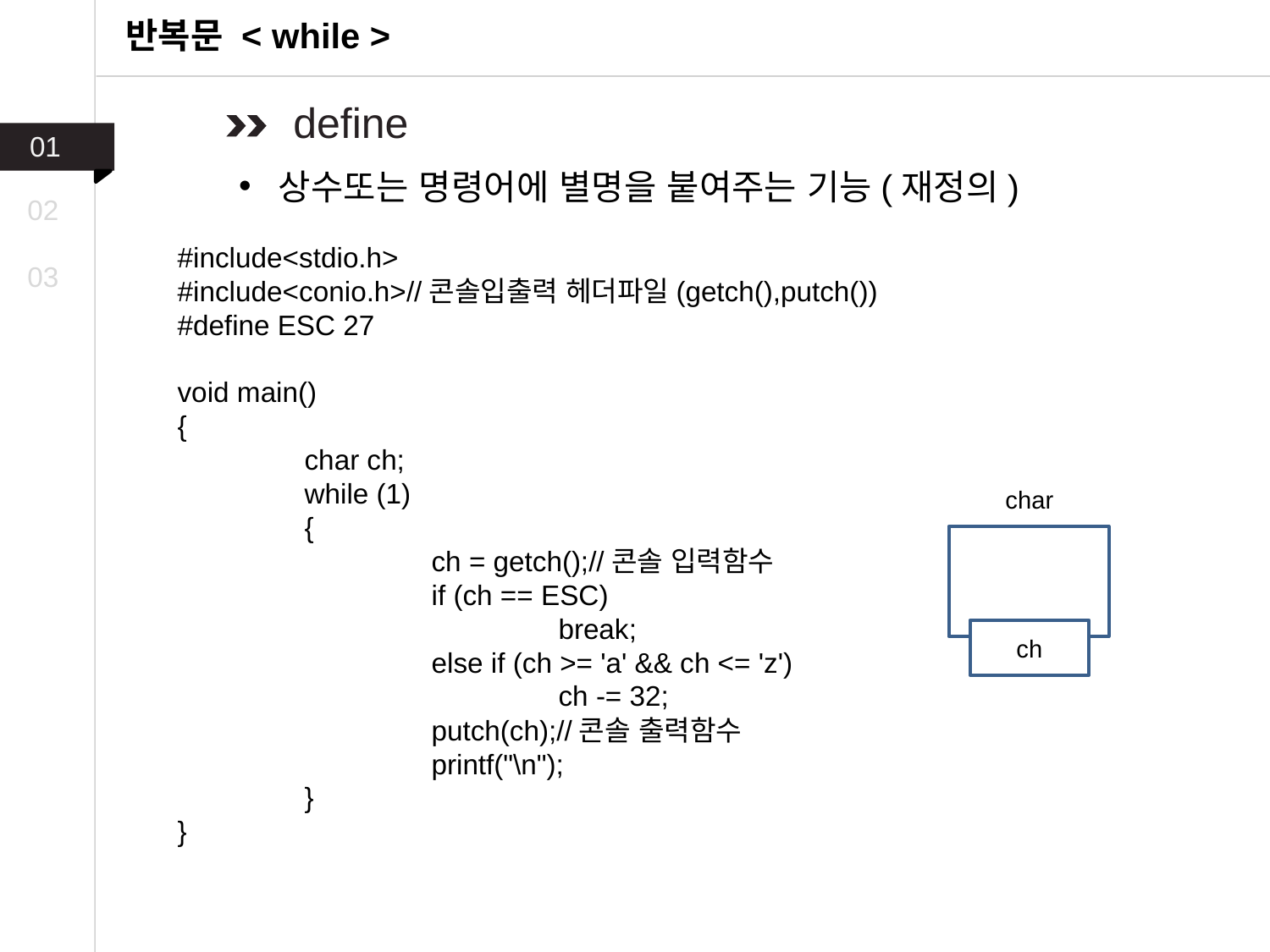

반복문 < while >
define

01

상수또는 명령어에 별명을 붙여주는 기능(재정의)

02
#include<stdio.h>
#include<conio.h>//콘솔입출력 헤더파일(getch(),putch())
#define ESC 27

void main()
{
	char ch;
	while (1)
	{
		ch = getch();//콘솔 입력함수
		if (ch == ESC)
			break;
		else if (ch >= 'a' && ch <= 'z')
			ch -= 32;
		putch(ch);//콘솔 출력함수
		printf("\n");
	}
}
03
char

ch